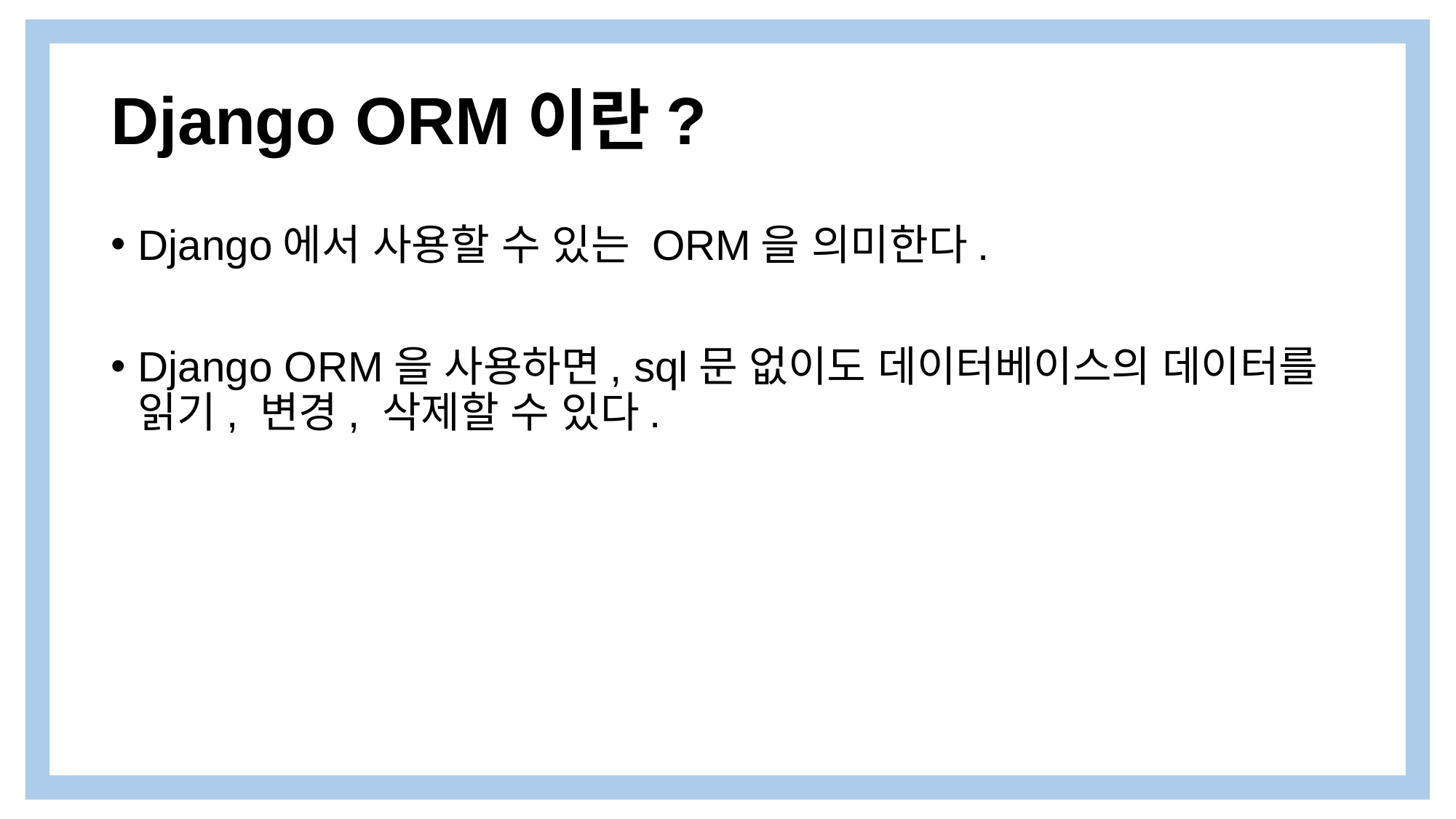

# Django ORM이란?
Django에서 사용할 수 있는 ORM을 의미한다.

Django ORM을 사용하면, sql문 없이도 데이터베이스의 데이터를 읽기, 변경, 삭제할 수 있다.